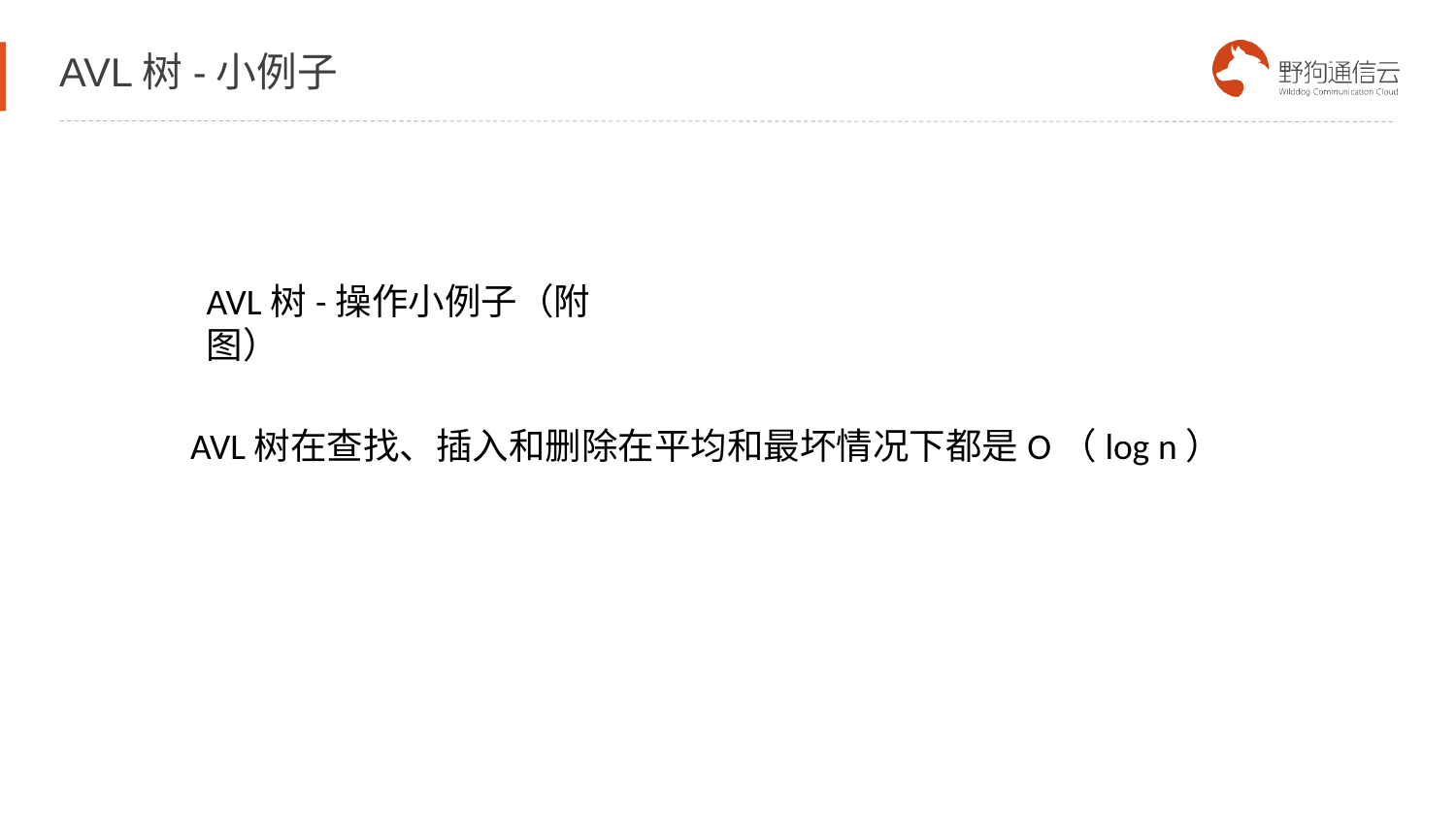

# AVL树-小例子
AVL树-操作小例子（附图）
AVL树在查找、插入和删除在平均和最坏情况下都是O（log n）